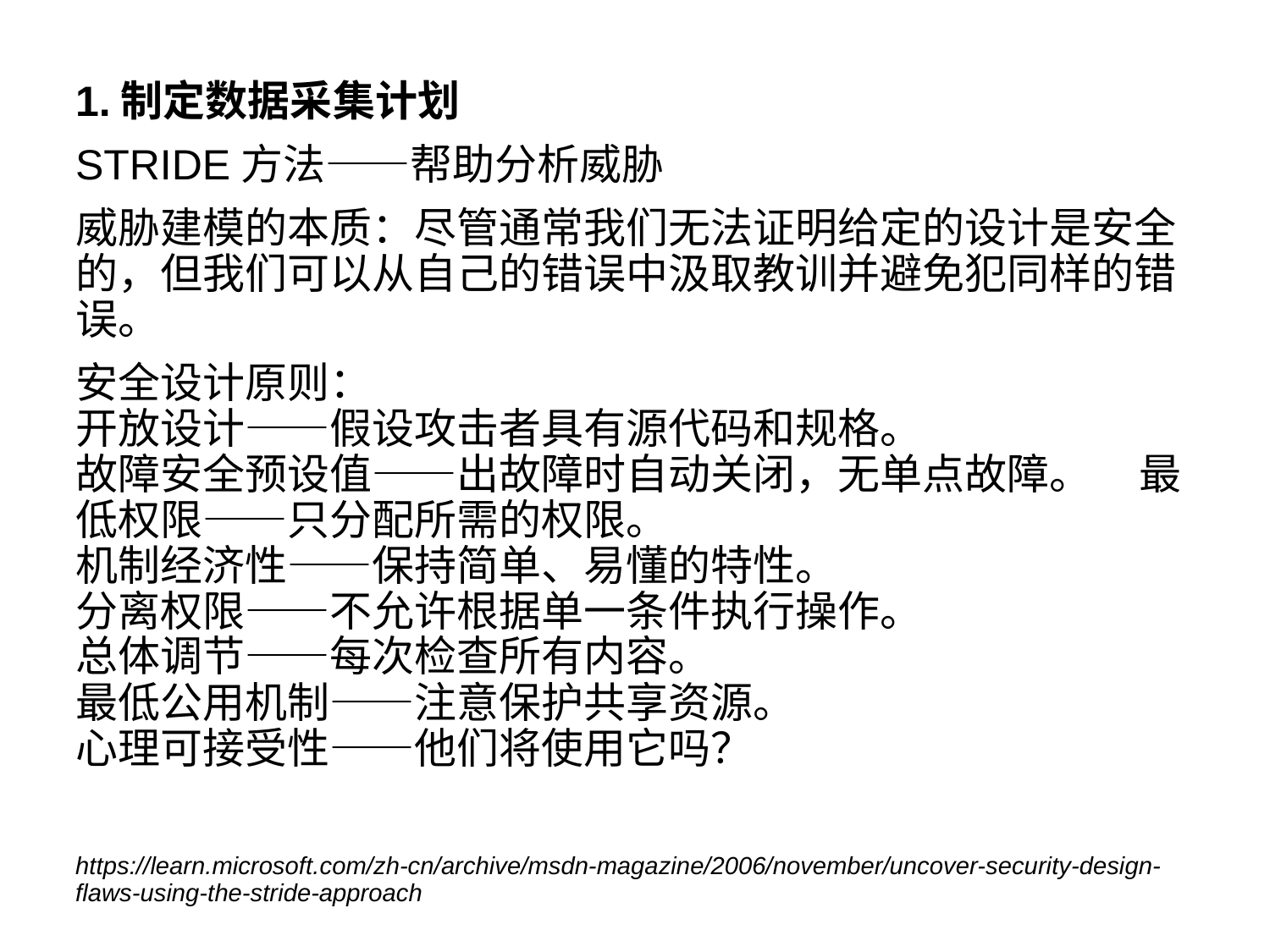

1.制定数据采集计划
STRIDE方法——帮助分析威胁
威胁建模的本质：尽管通常我们无法证明给定的设计是安全的，但我们可以从自己的错误中汲取教训并避免犯同样的错误。
安全设计原则：
开放设计——假设攻击者具有源代码和规格。
故障安全预设值——出故障时自动关闭，无单点故障。     最低权限——只分配所需的权限。
机制经济性——保持简单、易懂的特性。
分离权限——不允许根据单一条件执行操作。
总体调节——每次检查所有内容。
最低公用机制——注意保护共享资源。
心理可接受性——他们将使用它吗？

https://learn.microsoft.com/zh-cn/archive/msdn-magazine/2006/november/uncover-security-design-flaws-using-the-stride-approach